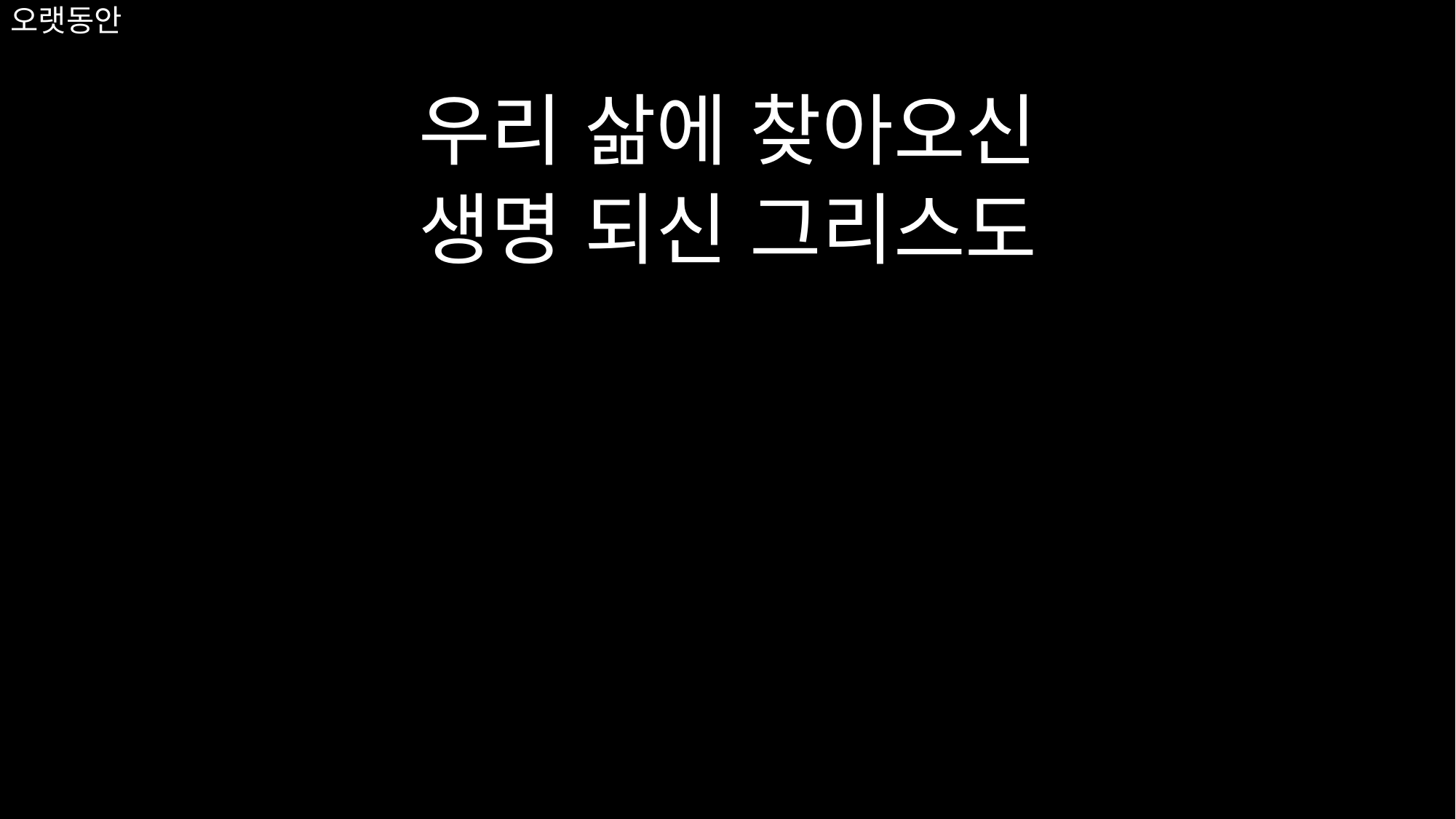

우리 삶에 찾아오신
생명 되신 그리스도

# 오랫동안